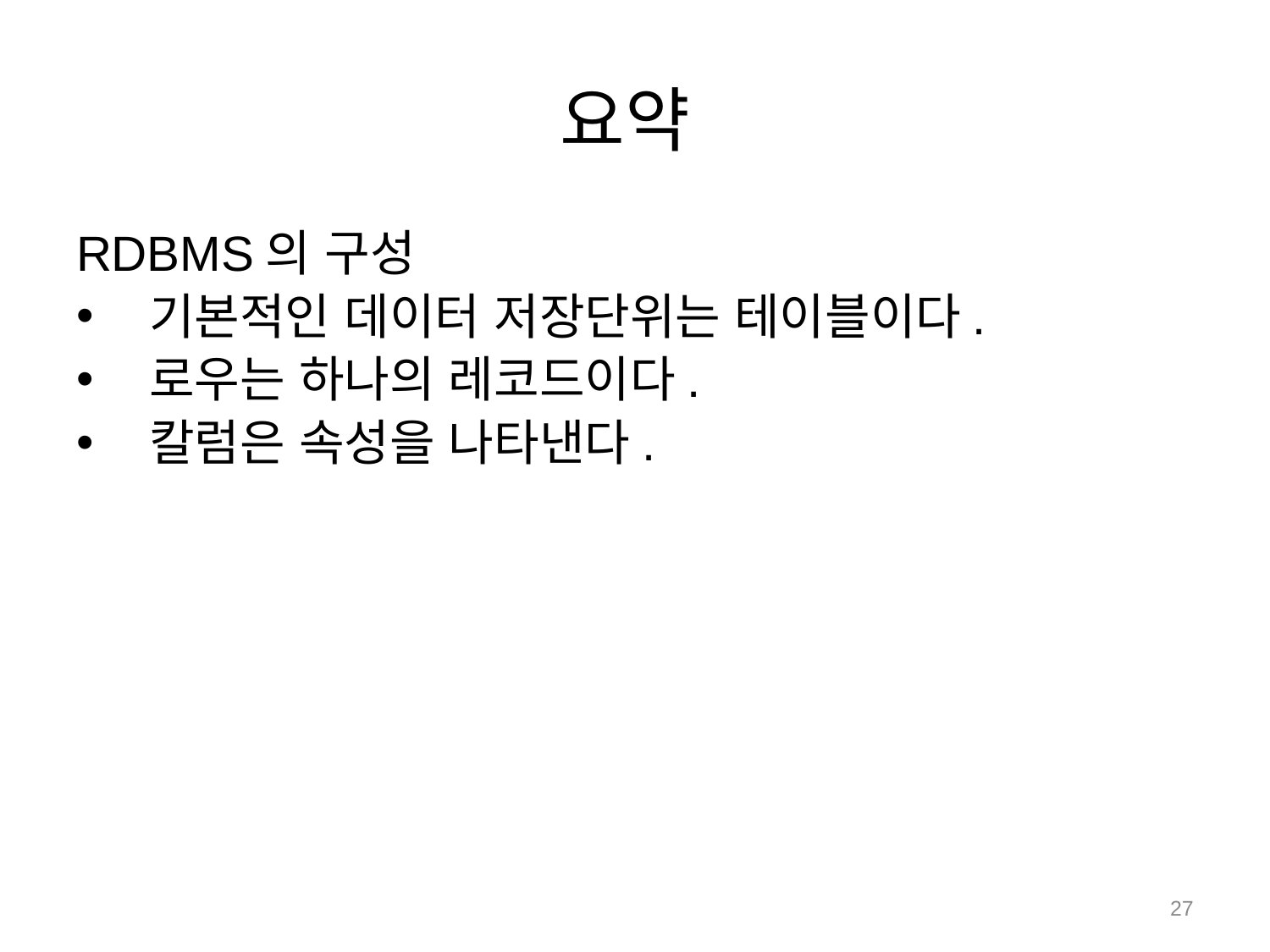

# 요약
RDBMS의 구성
 기본적인 데이터 저장단위는 테이블이다.
 로우는 하나의 레코드이다.
 칼럼은 속성을 나타낸다.

27